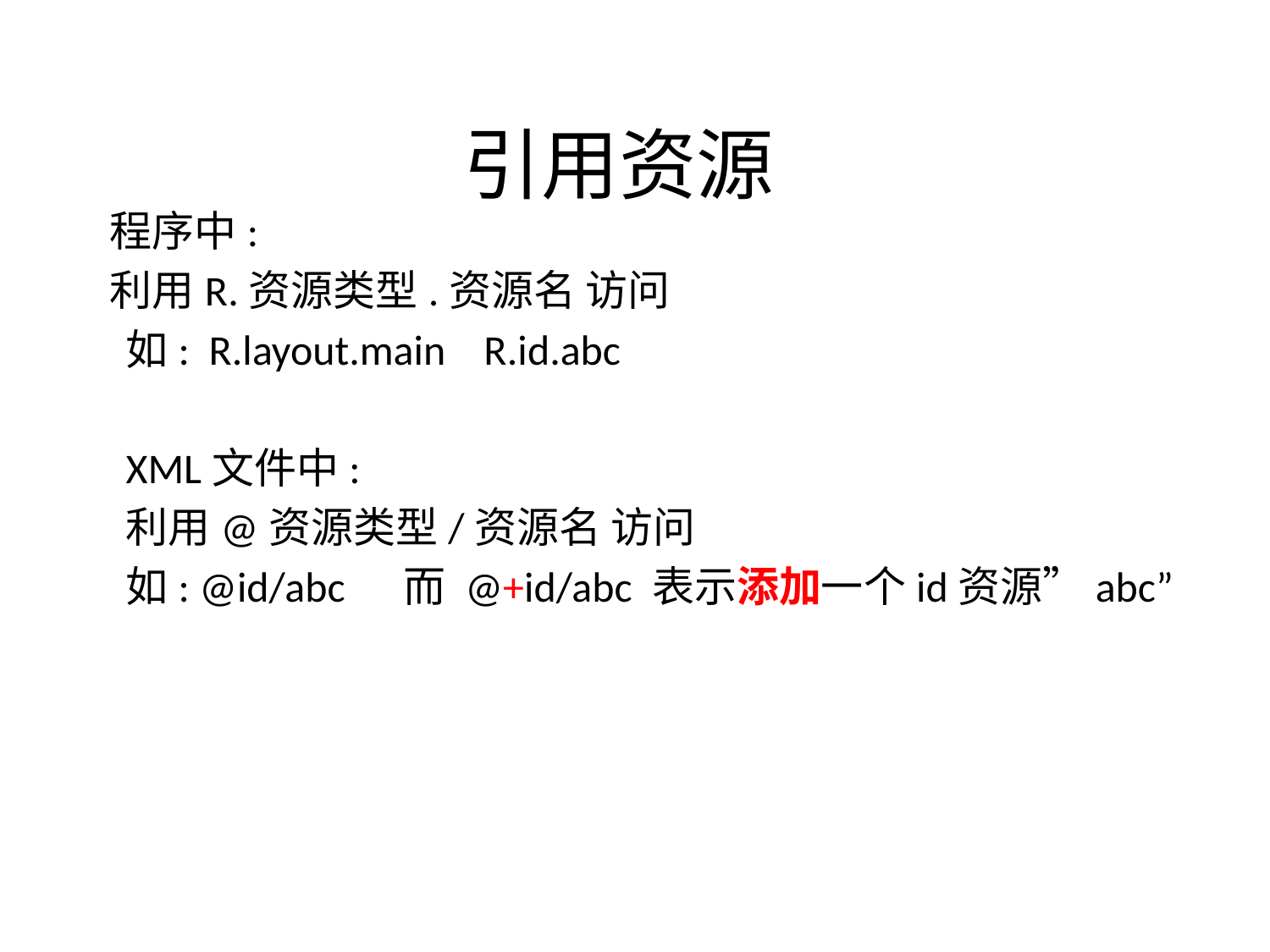

# 引用资源
	程序中:
	利用R.资源类型.资源名 访问
如:  R.layout.main    R.id.abc

XML文件中:
利用@资源类型/资源名 访问
如: @id/abc     而 @+id/abc 表示添加一个id资源”abc”